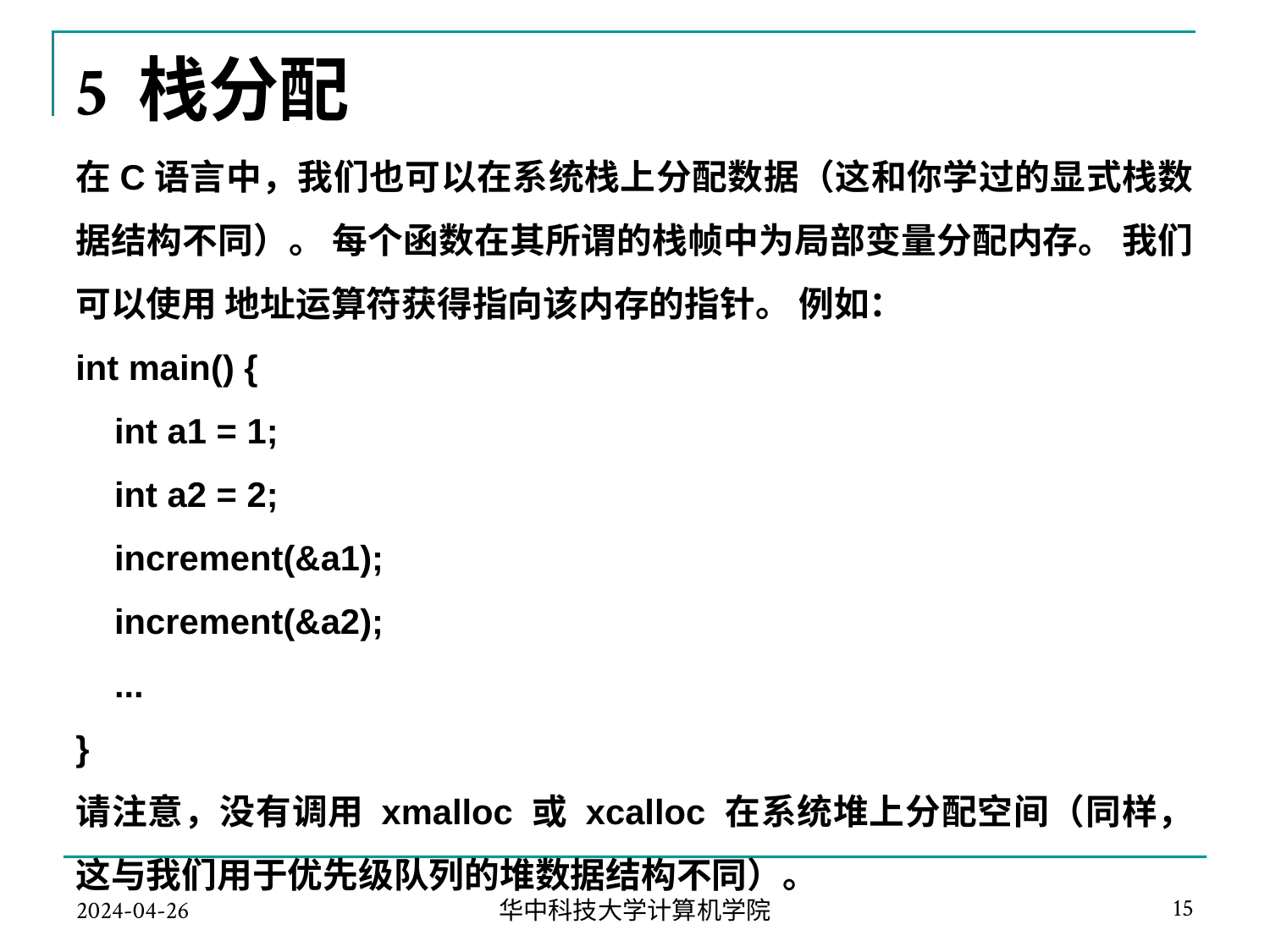

# 5 栈分配
在C语言中，我们也可以在系统栈上分配数据（这和你学过的显式栈数据结构不同）。 每个函数在其所谓的栈帧中为局部变量分配内存。 我们可以使用 地址运算符获得指向该内存的指针。 例如：
int main() {
    int a1 = 1;
    int a2 = 2;
    increment(&a1);
    increment(&a2);
    ...
}
请注意，没有调用 xmalloc 或 xcalloc 在系统堆上分配空间（同样，这与我们用于优先级队列的堆数据结构不同）。
2024-04-26
15
华中科技大学计算机学院